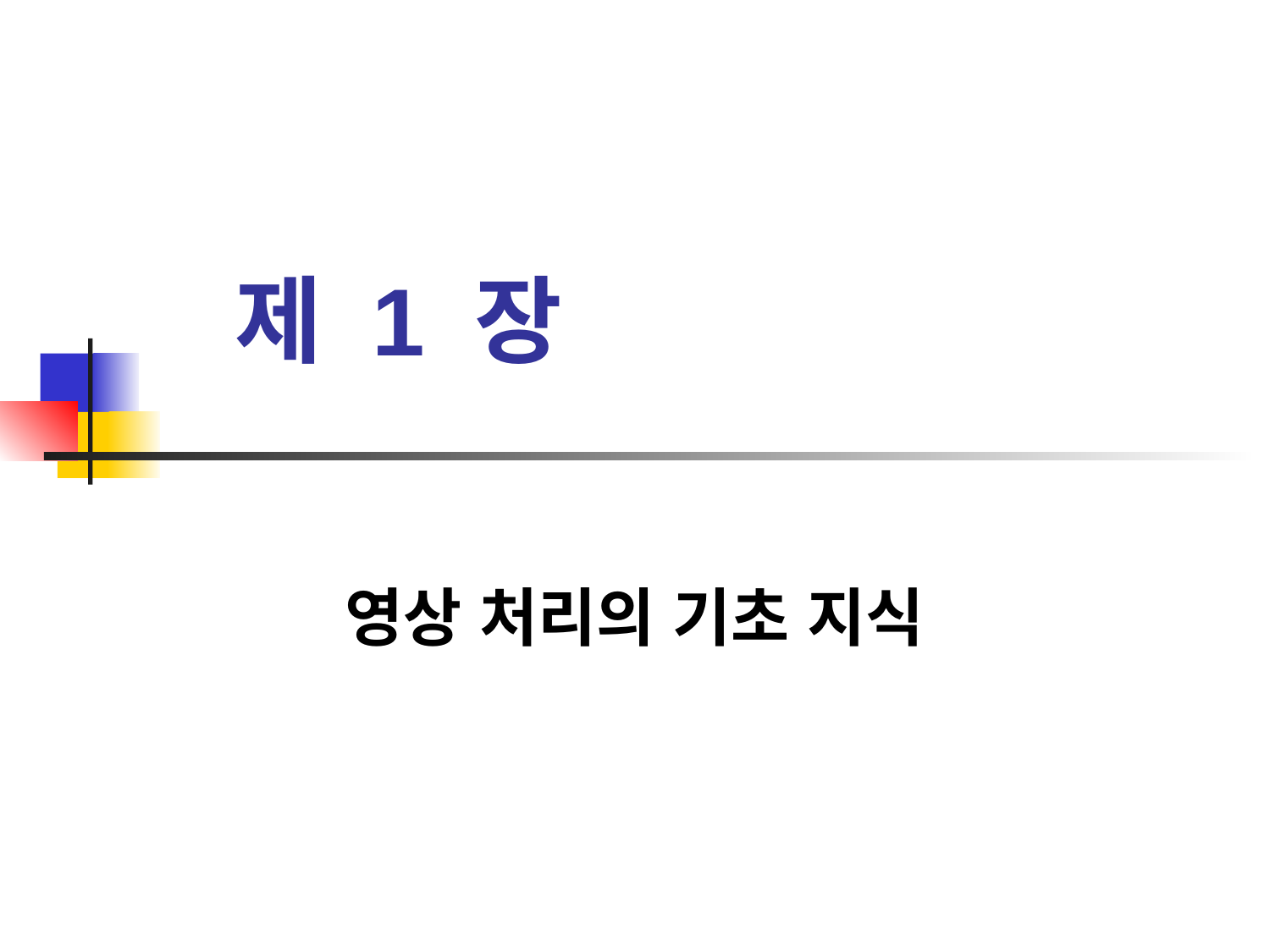

# 제 1 장
영상 처리의 기초 지식